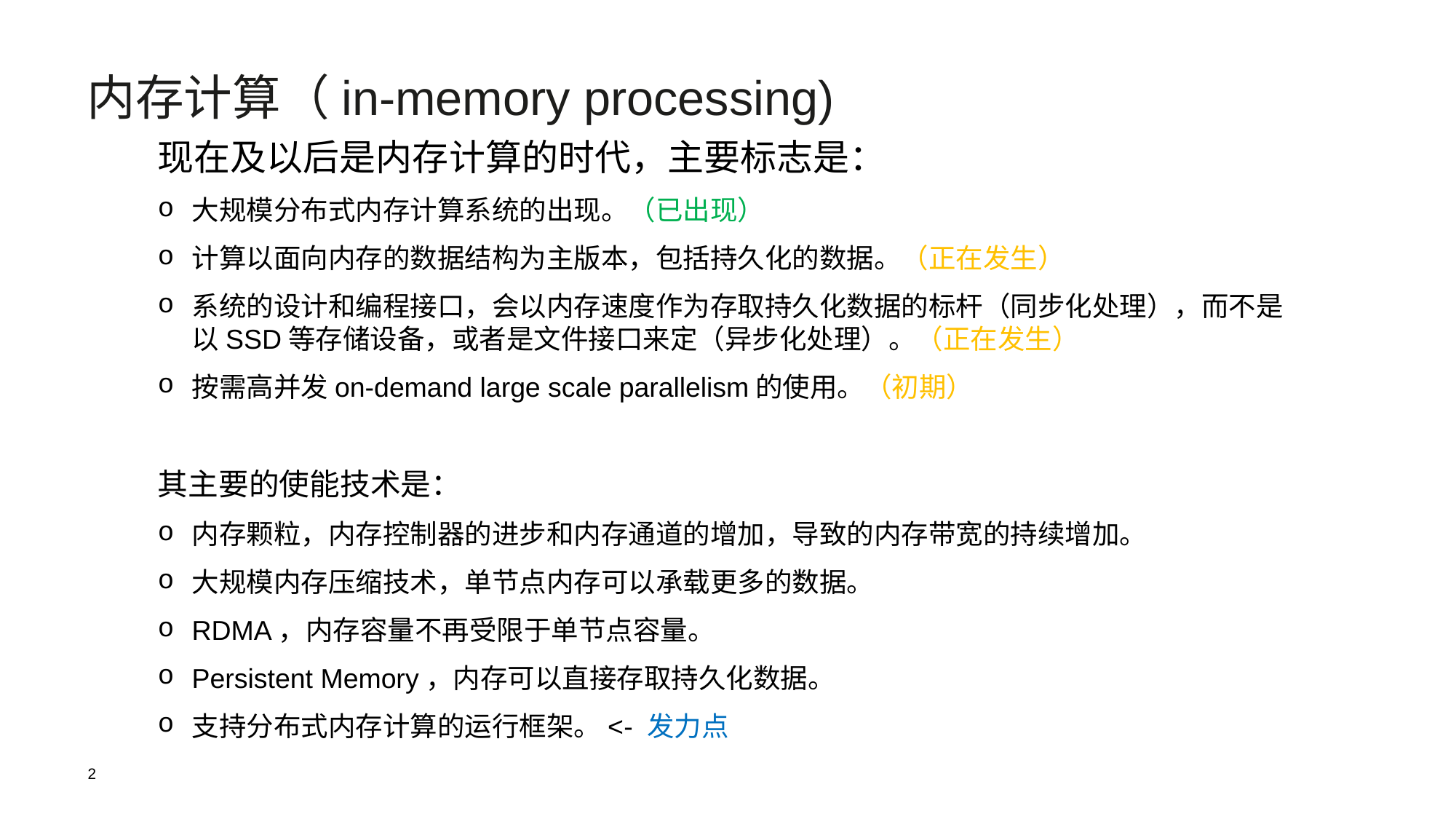

内存计算（in-memory processing)
现在及以后是内存计算的时代，主要标志是：
大规模分布式内存计算系统的出现。（已出现）
计算以面向内存的数据结构为主版本，包括持久化的数据。（正在发生）
系统的设计和编程接口，会以内存速度作为存取持久化数据的标杆（同步化处理），而不是以SSD等存储设备，或者是文件接口来定（异步化处理）。（正在发生）
按需高并发on-demand large scale parallelism的使用。（初期）

其主要的使能技术是：
内存颗粒，内存控制器的进步和内存通道的增加，导致的内存带宽的持续增加。
大规模内存压缩技术，单节点内存可以承载更多的数据。
RDMA，内存容量不再受限于单节点容量。
Persistent Memory，内存可以直接存取持久化数据。
支持分布式内存计算的运行框架。<- 发力点
2